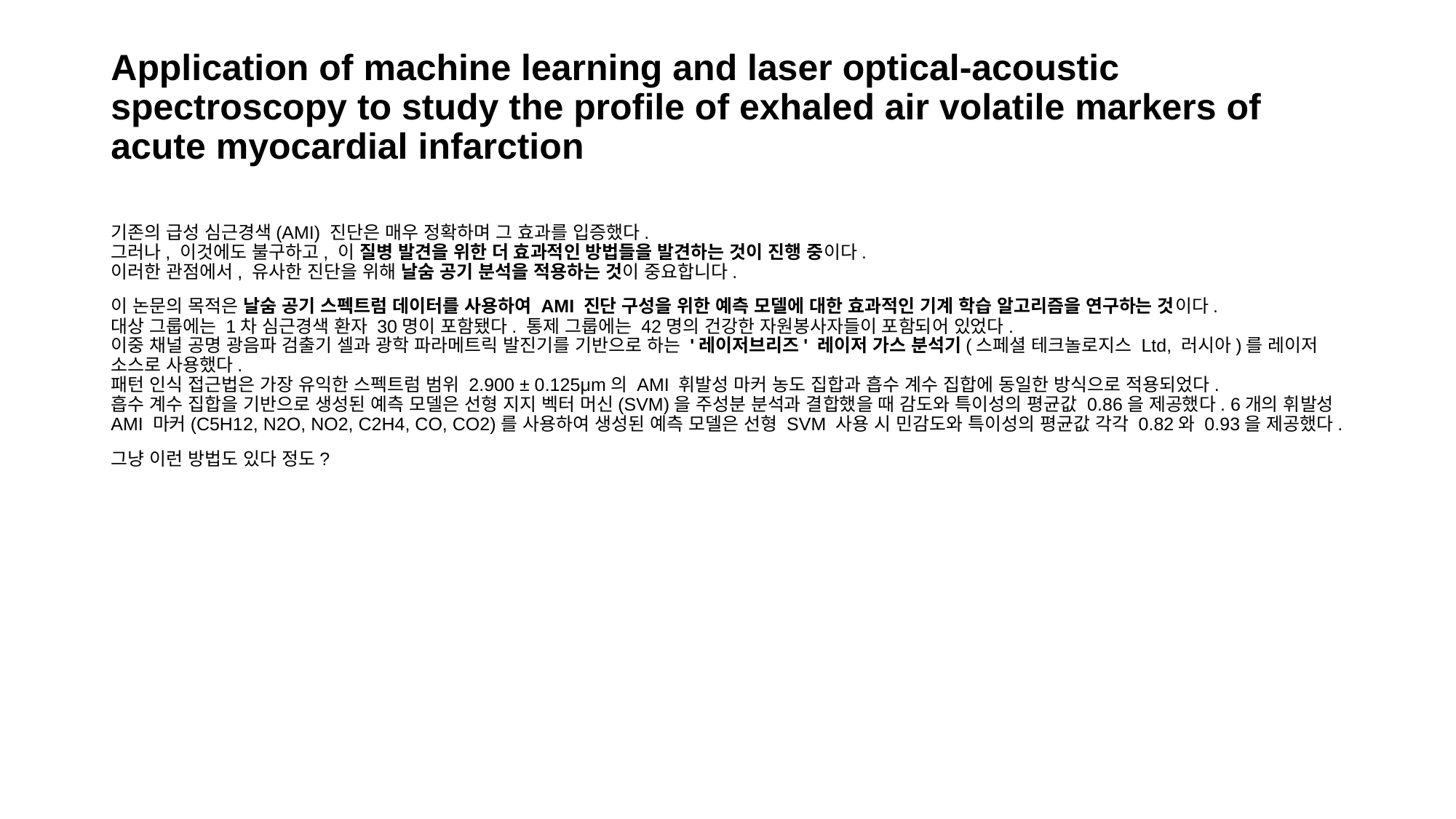

# Application of machine learning and laser optical-acoustic spectroscopy to study the profile of exhaled air volatile markers of acute myocardial infarction

기존의 급성 심근경색(AMI) 진단은 매우 정확하며 그 효과를 입증했다.
그러나, 이것에도 불구하고, 이 질병 발견을 위한 더 효과적인 방법들을 발견하는 것이 진행 중이다.
이러한 관점에서, 유사한 진단을 위해 날숨 공기 분석을 적용하는 것이 중요합니다.
이 논문의 목적은 날숨 공기 스펙트럼 데이터를 사용하여 AMI 진단 구성을 위한 예측 모델에 대한 효과적인 기계 학습 알고리즘을 연구하는 것이다.
대상 그룹에는 1차 심근경색 환자 30명이 포함됐다. 통제 그룹에는 42명의 건강한 자원봉사자들이 포함되어 있었다.
이중 채널 공명 광음파 검출기 셀과 광학 파라메트릭 발진기를 기반으로 하는 '레이저브리즈' 레이저 가스 분석기(스페셜 테크놀로지스 Ltd, 러시아)를 레이저 소스로 사용했다.
패턴 인식 접근법은 가장 유익한 스펙트럼 범위 2.900 ± 0.125μm의 AMI 휘발성 마커 농도 집합과 흡수 계수 집합에 동일한 방식으로 적용되었다.
흡수 계수 집합을 기반으로 생성된 예측 모델은 선형 지지 벡터 머신(SVM)을 주성분 분석과 결합했을 때 감도와 특이성의 평균값 0.86을 제공했다. 6개의 휘발성 AMI 마커(C5H12, N2O, NO2, C2H4, CO, CO2)를 사용하여 생성된 예측 모델은 선형 SVM 사용 시 민감도와 특이성의 평균값 각각 0.82와 0.93을 제공했다.
그냥 이런 방법도 있다 정도?